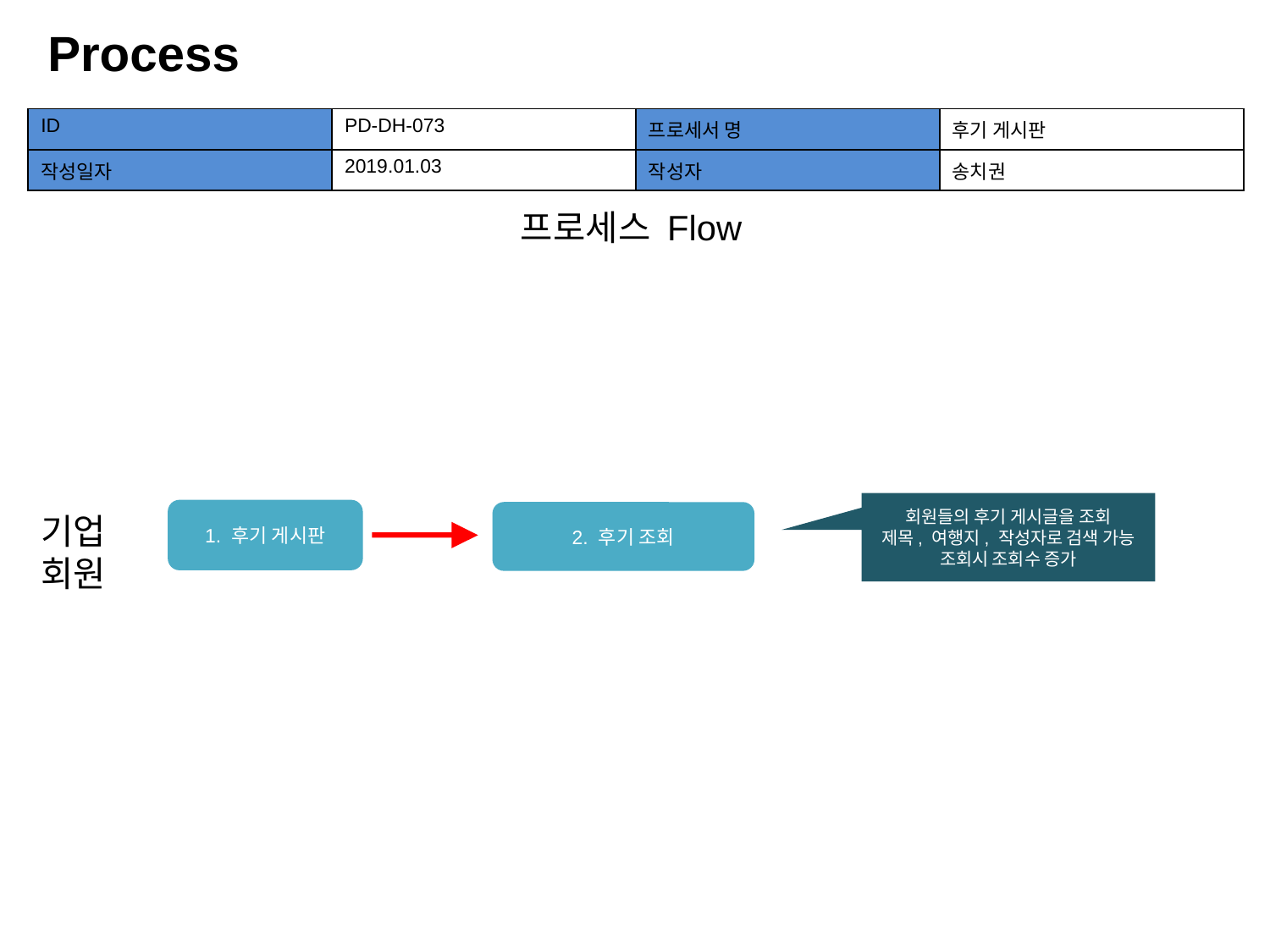

Process

| ID | PD-DH-073 | 프로세서 명 | 후기 게시판 |
| --- | --- | --- | --- |
| 작성일자 | 2019.01.03 | 작성자 | 송치권 |
프로세스 Flow
회원들의 후기 게시글을 조회
제목, 여행지, 작성자로 검색 가능
조회시 조회수 증가
1. 후기 게시판
2. 후기 조회
기업
회원